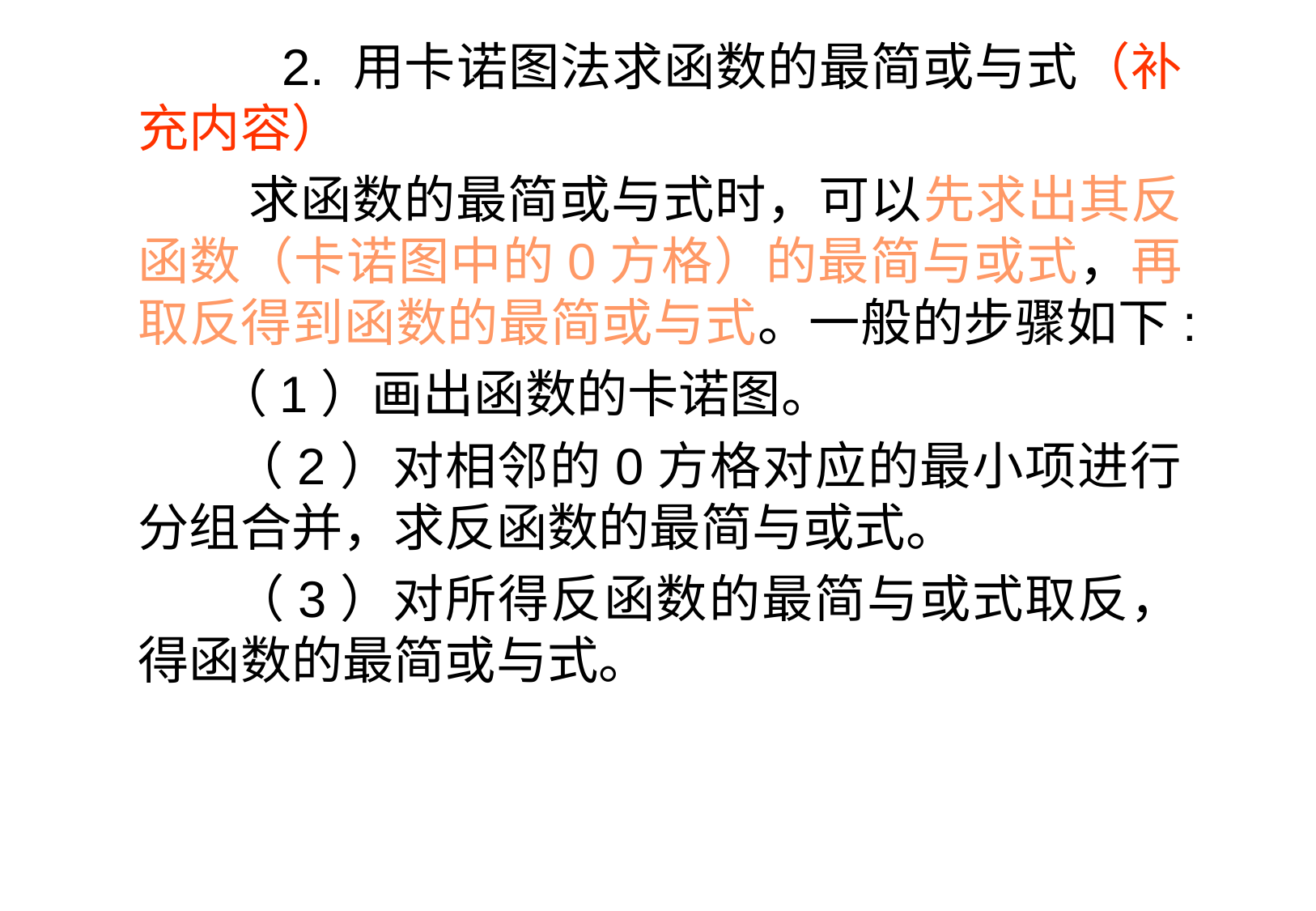

2. 用卡诺图法求函数的最简或与式（补充内容）
            求函数的最简或与式时，可以先求出其反函数（卡诺图中的0方格）的最简与或式，再取反得到函数的最简或与式。一般的步骤如下:
          （1）画出函数的卡诺图。
          （2）对相邻的0方格对应的最小项进行分组合并，求反函数的最简与或式。
          （3）对所得反函数的最简与或式取反，得函数的最简或与式。